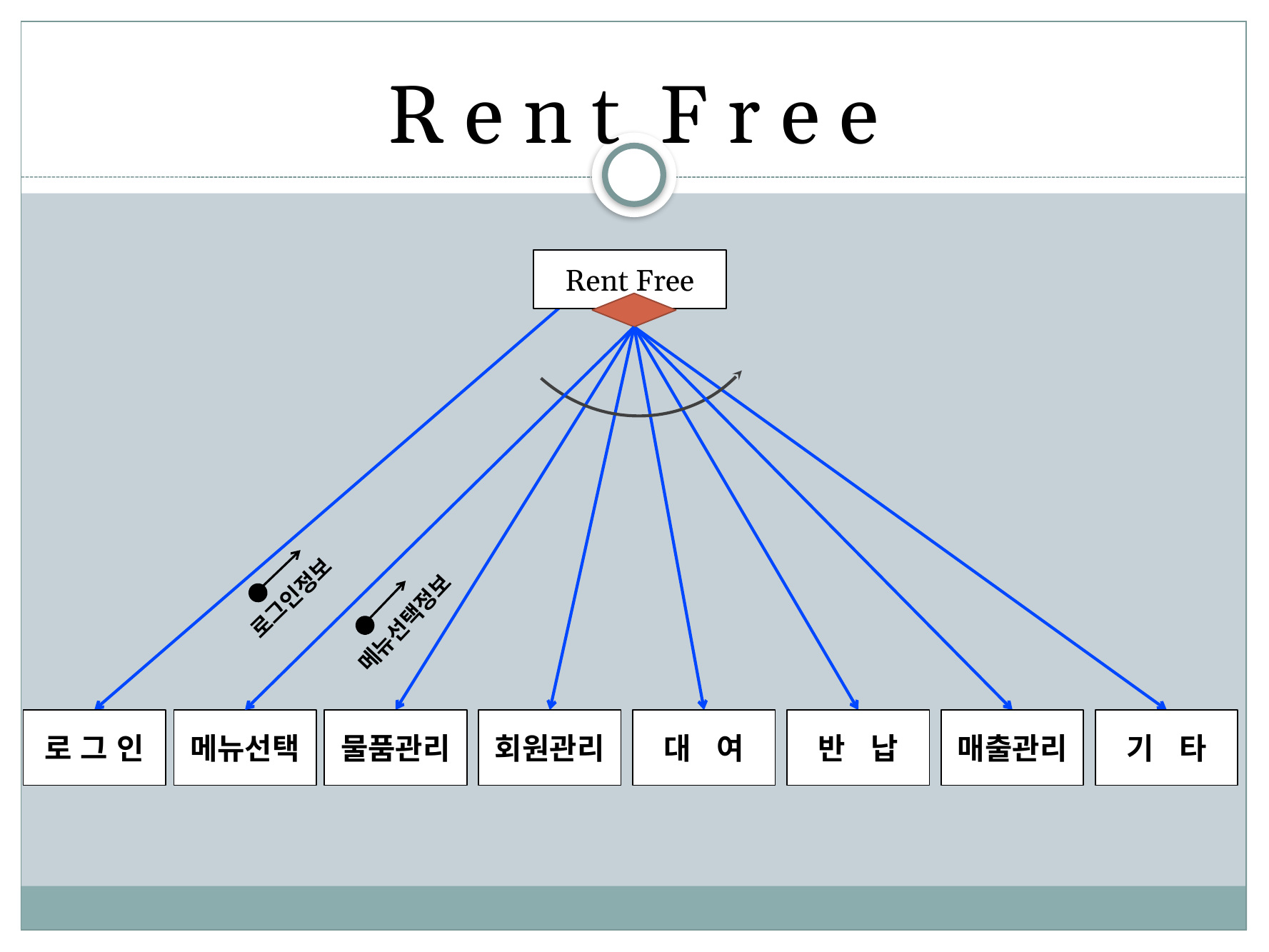

# R e n t  F r e e

Rent Free

로그인정보

메뉴선택정보
로 그 인
메뉴선택
물품관리
회원관리
대   여
반   납
매출관리
기   타